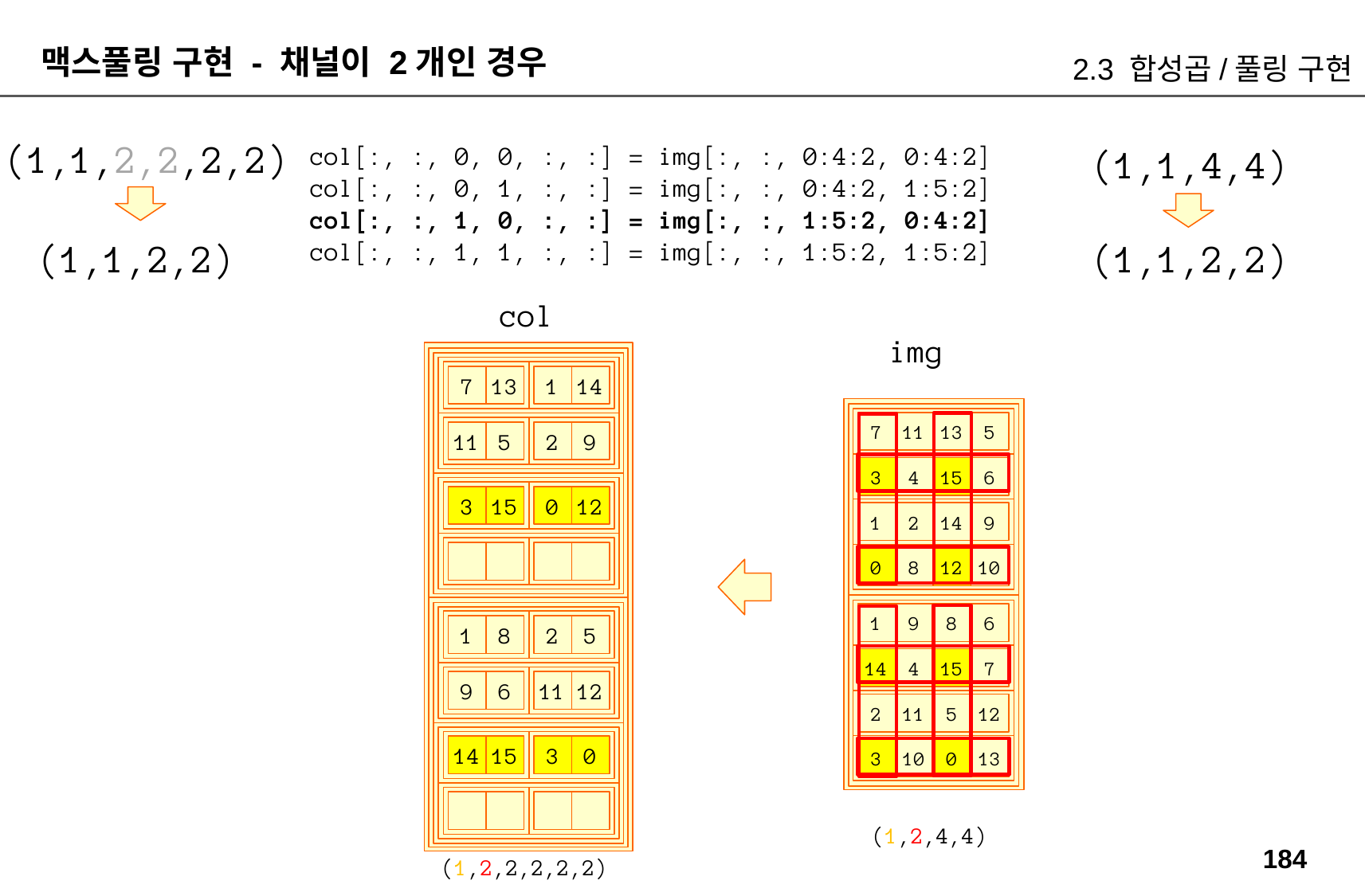

맥스풀링 구현 - 채널이 2개인 경우
2.3 합성곱/풀링 구현
(1,1,2,2,2,2)
col[:, :, 0, 0, :, :] = img[:, :, 0:4:2, 0:4:2]
col[:, :, 0, 1, :, :] = img[:, :, 0:4:2, 1:5:2]
col[:, :, 1, 0, :, :] = img[:, :, 1:5:2, 0:4:2]
col[:, :, 1, 1, :, :] = img[:, :, 1:5:2, 1:5:2]
(1,1,4,4)

(1,1,2,2)
(1,1,2,2)
col
img

7
13
1
14

7
11
13
5

11
5
2
9

3
4
15
6

3
15
0
12

1
2
14
9

0
8
12
10

1
9
8
6

1
8
2
5

14
4
15
7

9
6
11
12

2
11
5
12

14
15
3
0

3
10
0
13

(1,2,4,4)
(1,2,2,2,2,2)